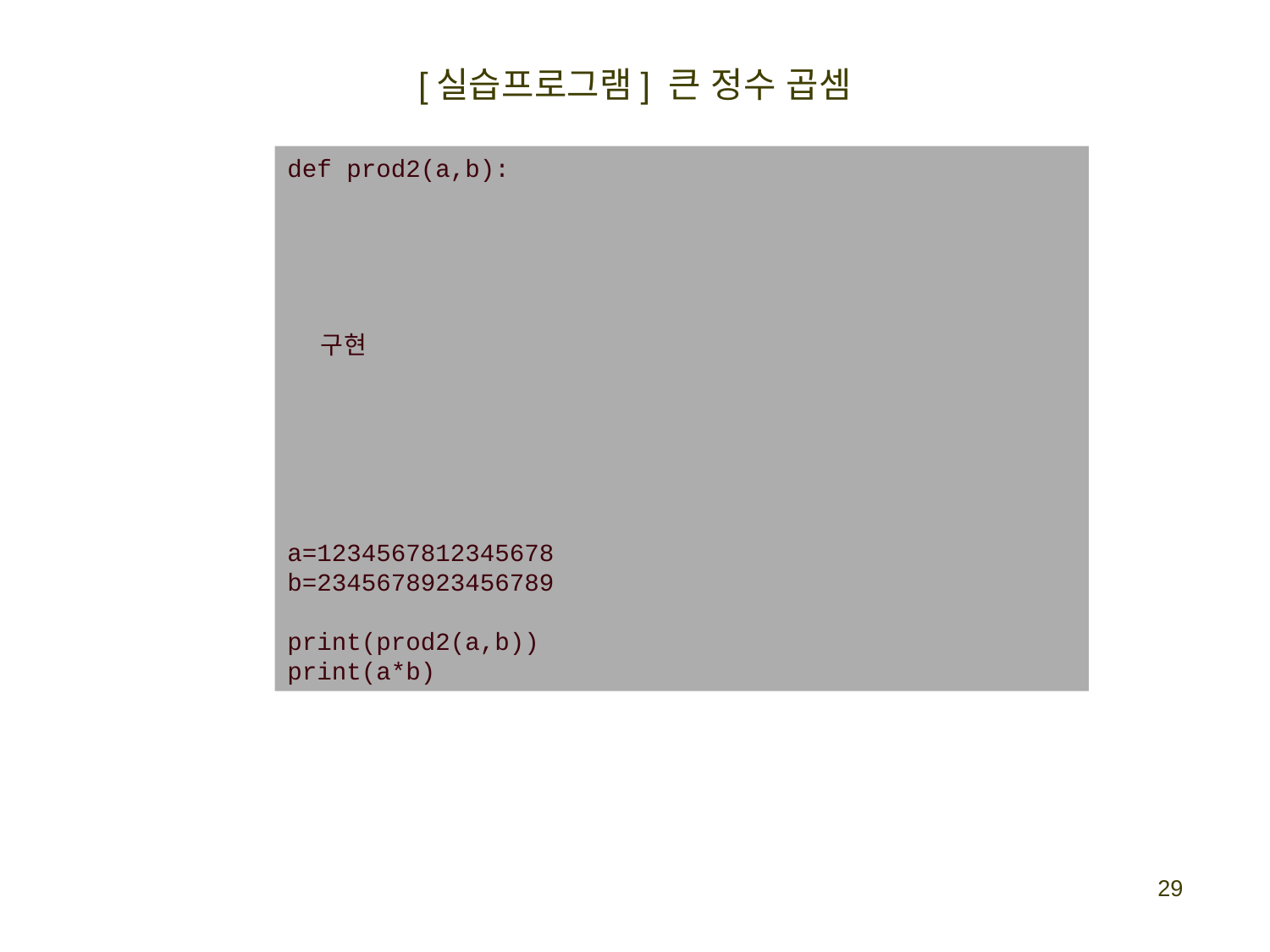

[실습프로그램] 큰 정수 곱셈
def prod2(a,b):

     구현

a=1234567812345678
b=2345678923456789

print(prod2(a,b))
print(a*b)
29